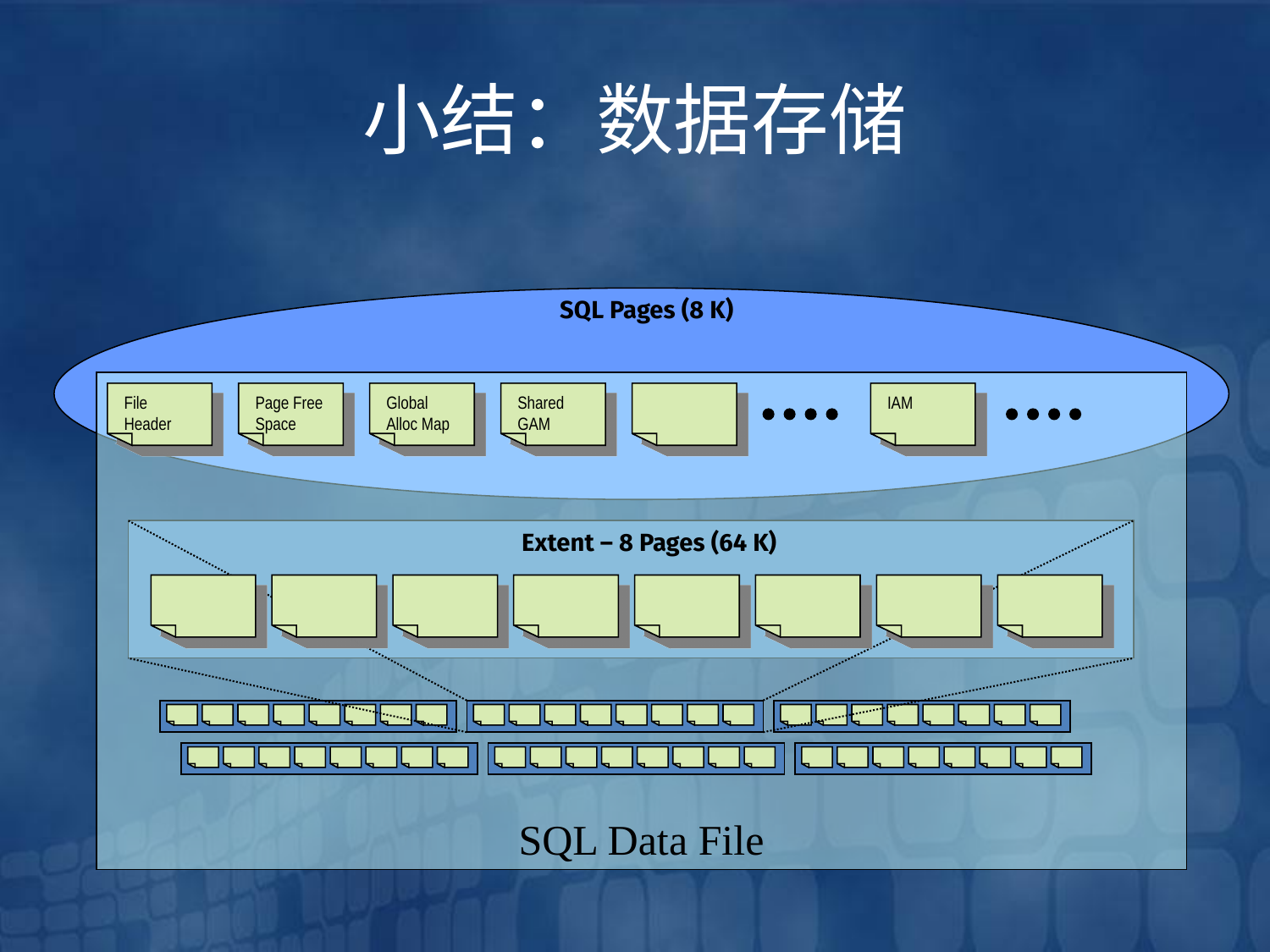

# 小结：数据存储

SQL Pages (8 K)

File
Header
Page Free
Space
Global
Alloc Map
Shared
GAM

IAM

Extent – 8 Pages (64 K)

SQL Data File